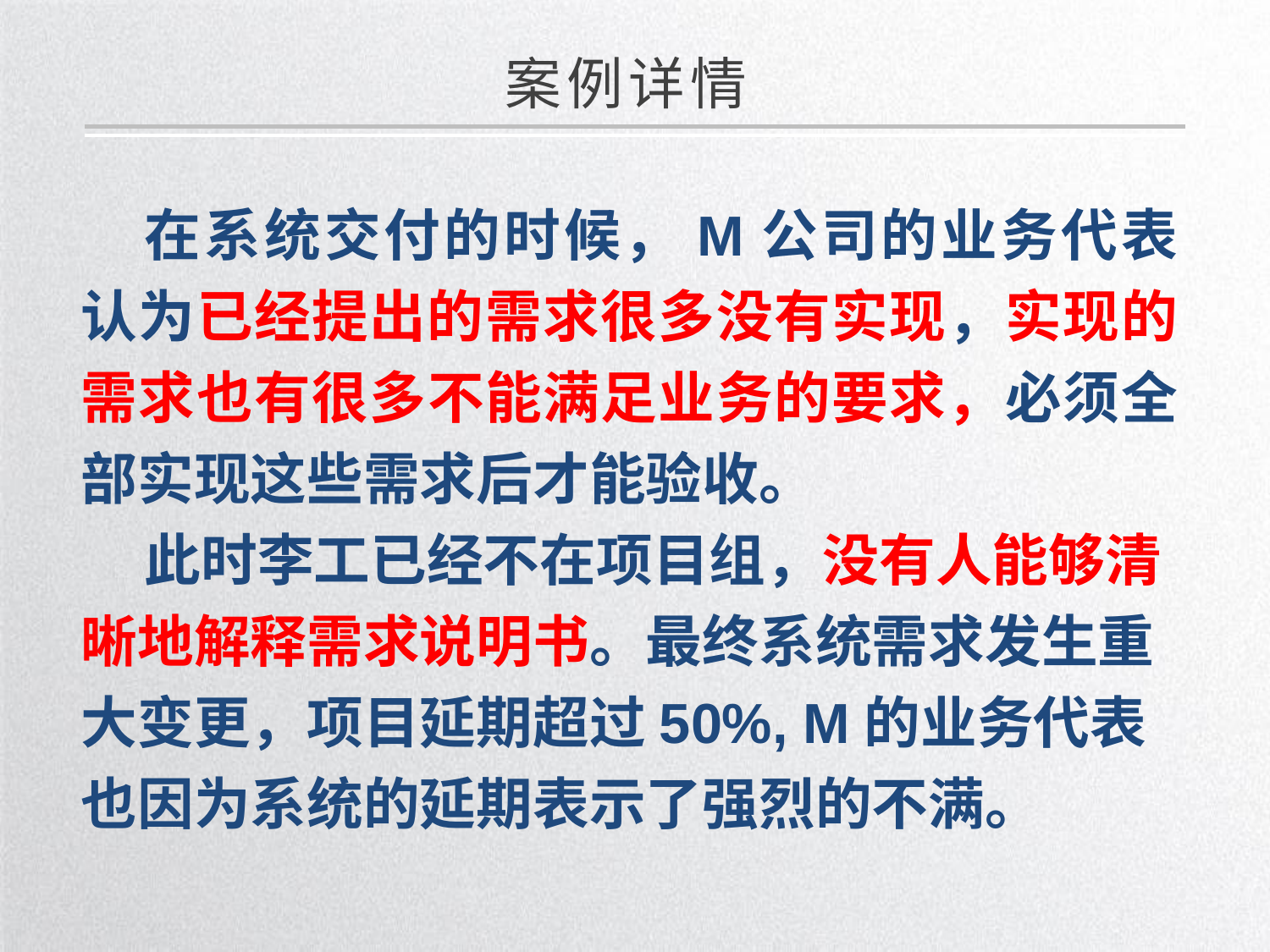

案例详情
在系统交付的时候，M公司的业务代表认为已经提出的需求很多没有实现，实现的需求也有很多不能满足业务的要求，必须全部实现这些需求后才能验收。
此时李工已经不在项目组，没有人能够清晰地解释需求说明书。最终系统需求发生重大变更，项目延期超过50%, M的业务代表也因为系统的延期表示了强烈的不满。